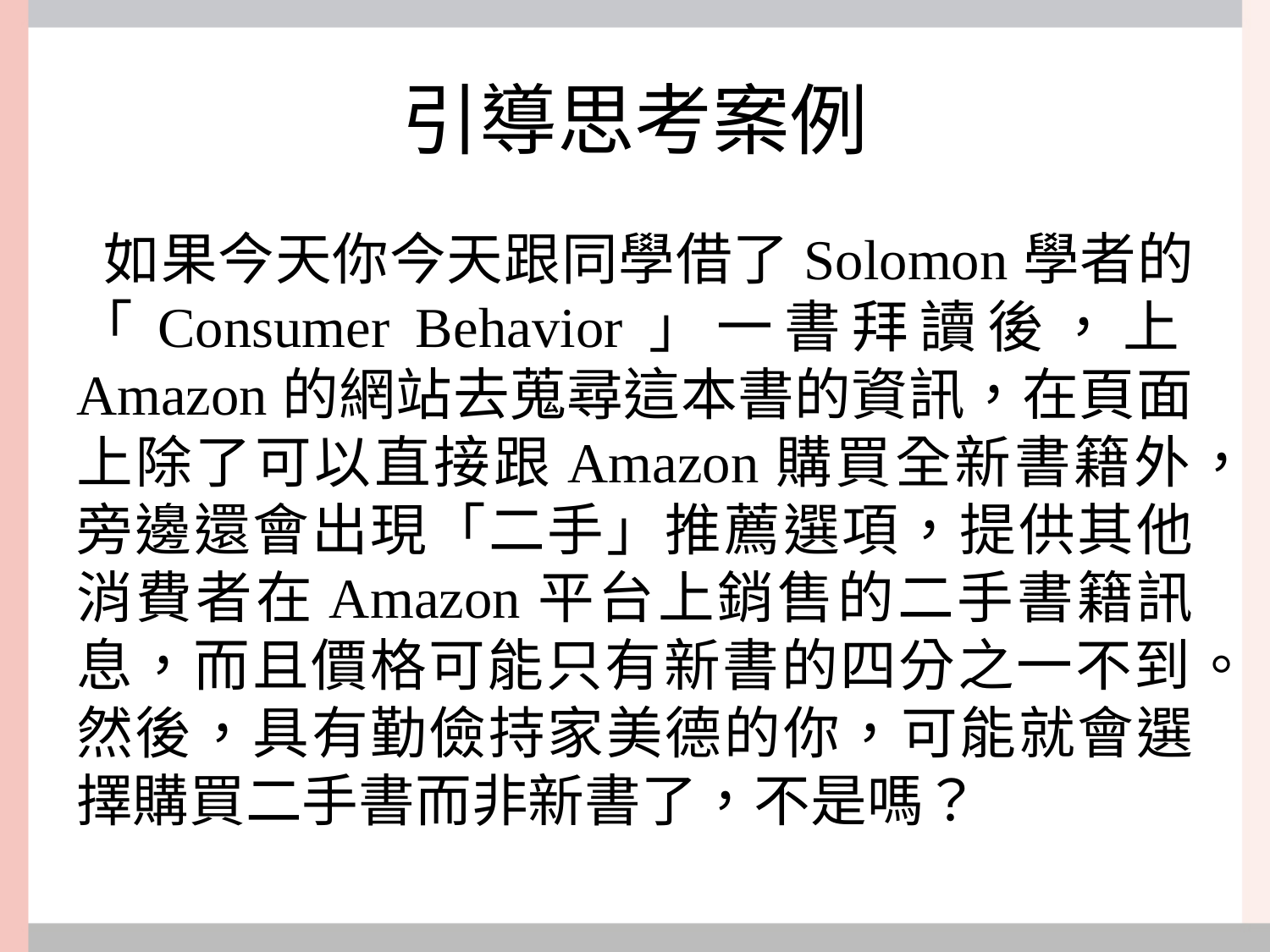

# 引導思考案例
 如果今天你今天跟同學借了Solomon學者的「Consumer Behavior」一書拜讀後，上Amazon的網站去蒐尋這本書的資訊，在頁面上除了可以直接跟Amazon購買全新書籍外，旁邊還會出現「二手」推薦選項，提供其他消費者在Amazon平台上銷售的二手書籍訊息，而且價格可能只有新書的四分之一不到。然後，具有勤儉持家美德的你，可能就會選擇購買二手書而非新書了，不是嗎？